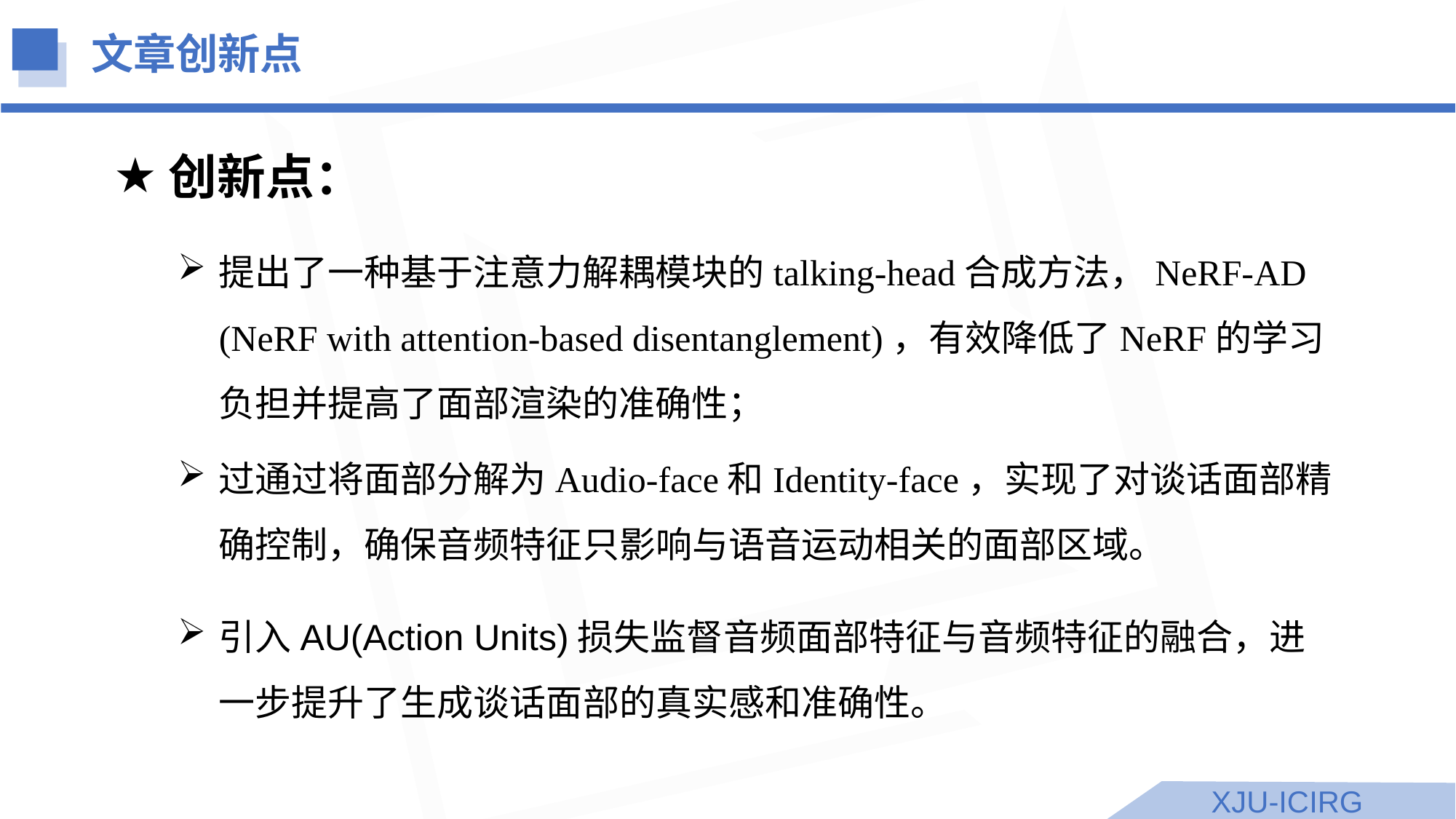

文章创新点

创新点：
提出了一种基于注意力解耦模块的talking-head合成方法，NeRF-AD (NeRF with attention-based disentanglement)，有效降低了NeRF的学习负担并提高了面部渲染的准确性；
过通过将面部分解为Audio-face和Identity-face，实现了对谈话面部精确控制，确保音频特征只影响与语音运动相关的面部区域。
引入AU(Action Units)损失监督音频面部特征与音频特征的融合，进一步提升了生成谈话面部的真实感和准确性。
XJU-ICIRG